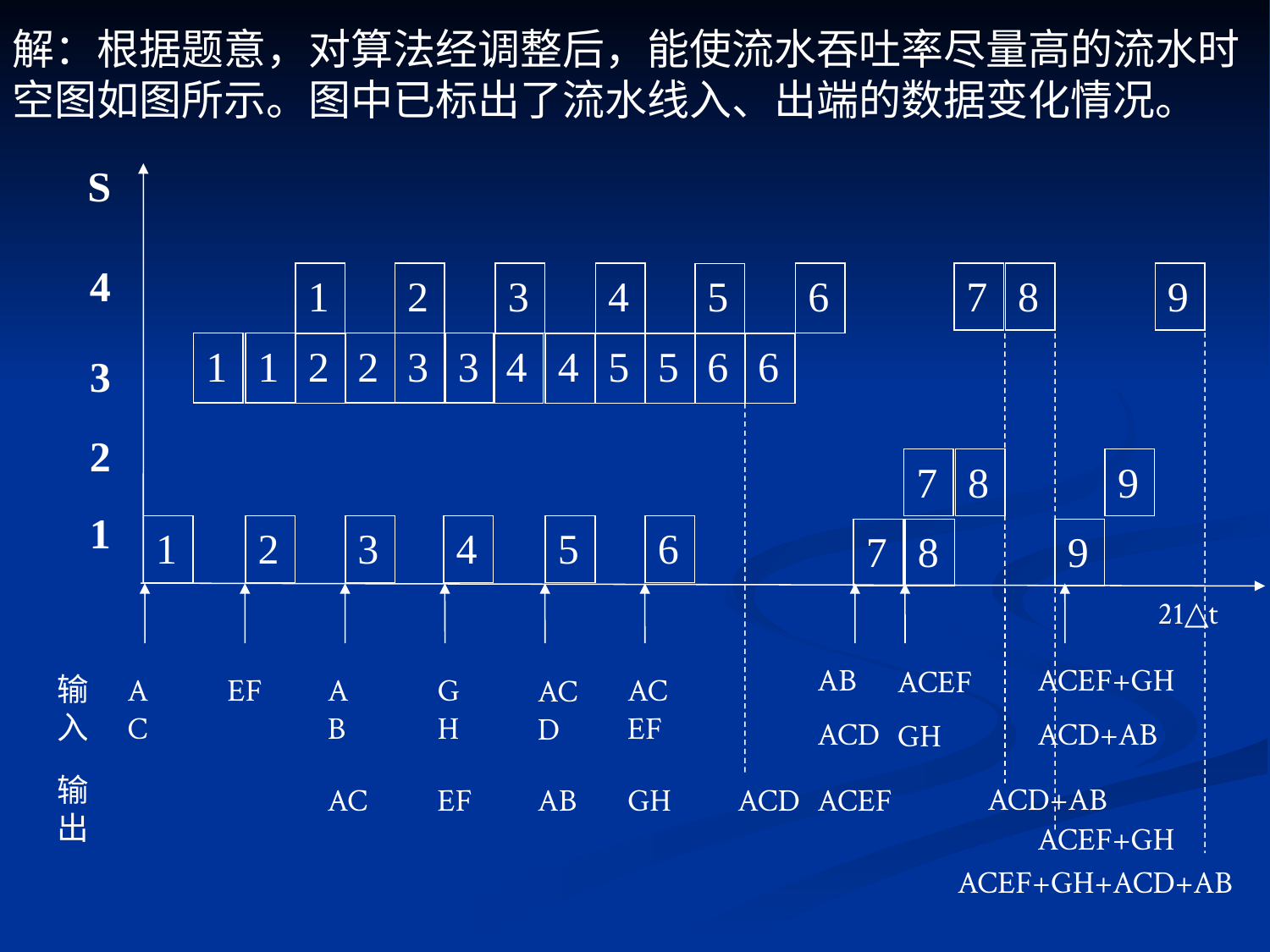

解：根据题意，对算法经调整后，能使流水吞吐率尽量高的流水时空图如图所示。图中已标出了流水线入、出端的数据变化情况。
S

4
1
3
2
4
6
7
8
9
5

1
1
2
3
3
2
4
4
5
6
6

5
3

2
7
8
9
1
1
2
3
4
5
6
7
8
9

21△t
AB
ACD
ACEF+GH
ACD+AB
ACEF
GH
输入
AC
EF
AB
GH
ACEF
ACD
输出
ACD+AB
AC
EF
AB
GH
ACD
ACEF
ACEF+GH
ACEF+GH+ACD+AB